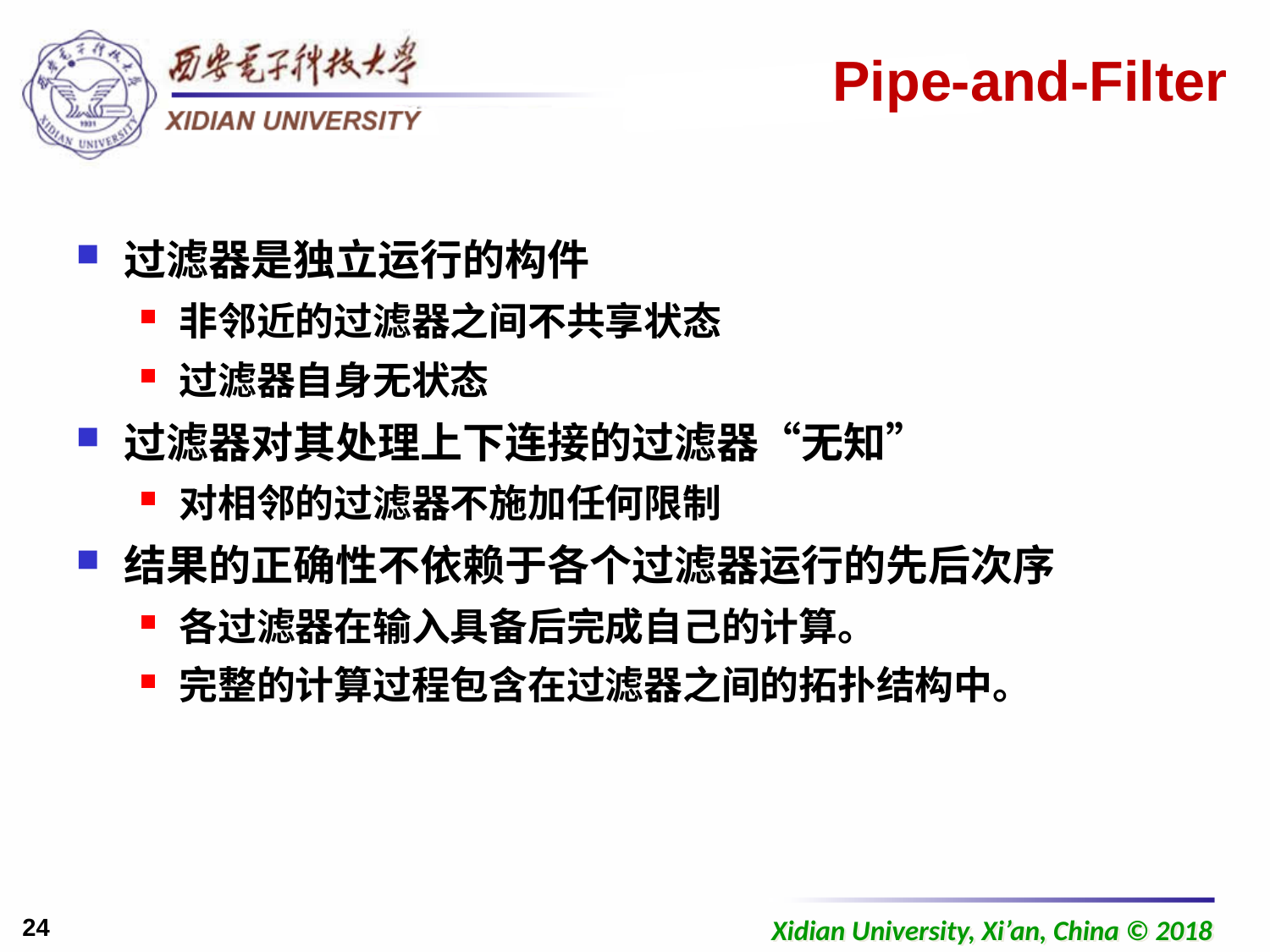

# Pipe-and-Filter
过滤器是独立运行的构件
非邻近的过滤器之间不共享状态
过滤器自身无状态
过滤器对其处理上下连接的过滤器“无知”
对相邻的过滤器不施加任何限制
结果的正确性不依赖于各个过滤器运行的先后次序
各过滤器在输入具备后完成自己的计算。
完整的计算过程包含在过滤器之间的拓扑结构中。